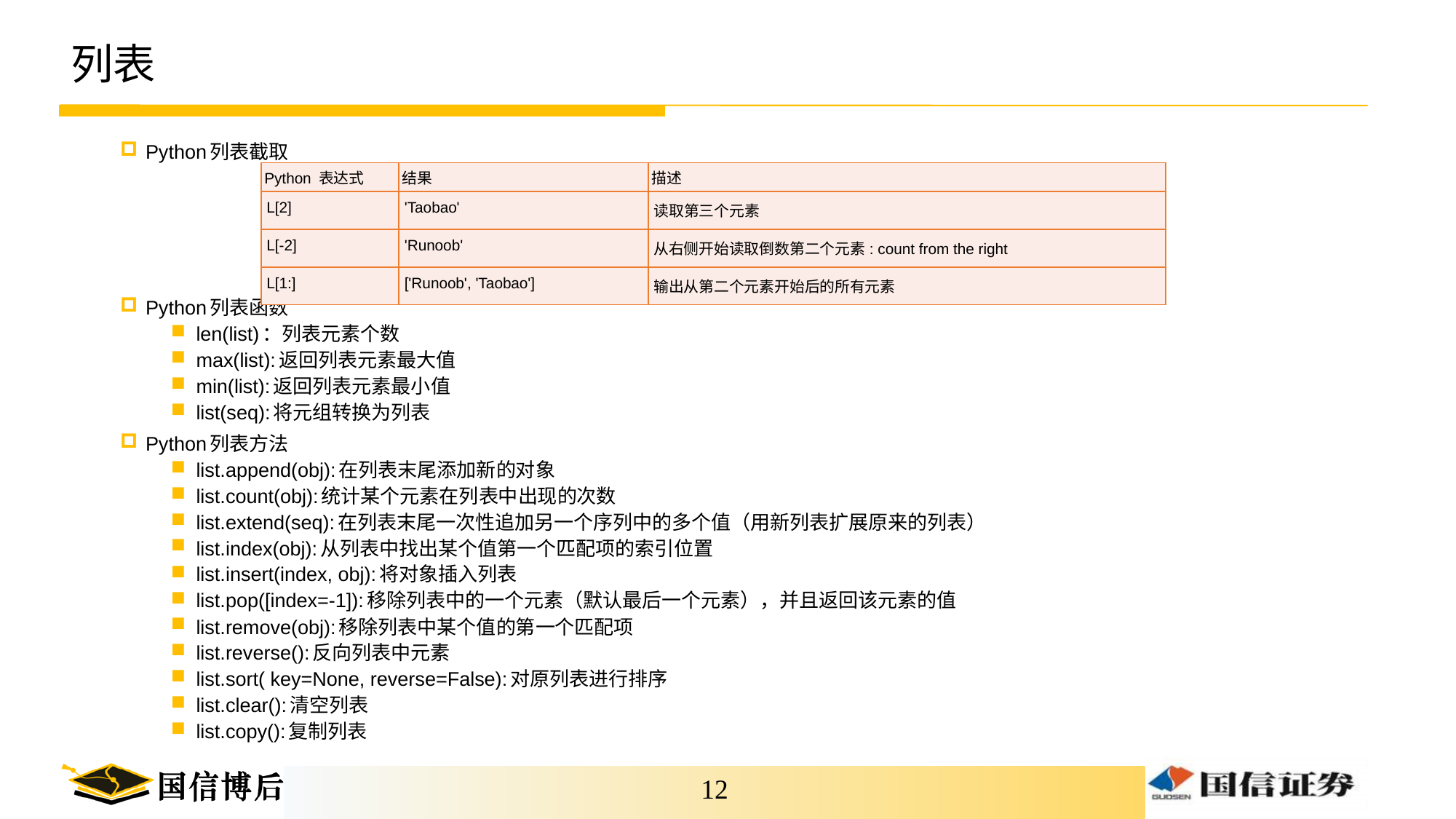

# 列表
Python列表截取

Python列表函数
len(list)：列表元素个数
max(list):返回列表元素最大值
min(list):返回列表元素最小值
list(seq):将元组转换为列表
Python列表方法
list.append(obj):在列表末尾添加新的对象
list.count(obj):统计某个元素在列表中出现的次数
list.extend(seq):在列表末尾一次性追加另一个序列中的多个值（用新列表扩展原来的列表）
list.index(obj):从列表中找出某个值第一个匹配项的索引位置
list.insert(index, obj):将对象插入列表
list.pop([index=-1]):移除列表中的一个元素（默认最后一个元素），并且返回该元素的值
list.remove(obj):移除列表中某个值的第一个匹配项
list.reverse():反向列表中元素
list.sort( key=None, reverse=False):对原列表进行排序
list.clear():清空列表
list.copy():复制列表
| Python 表达式 | 结果 | 描述 |
| --- | --- | --- |
| L[2] | 'Taobao' | 读取第三个元素 |
| L[-2] | 'Runoob' | 从右侧开始读取倒数第二个元素: count from the right |
| L[1:] | ['Runoob', 'Taobao'] | 输出从第二个元素开始后的所有元素 |
12